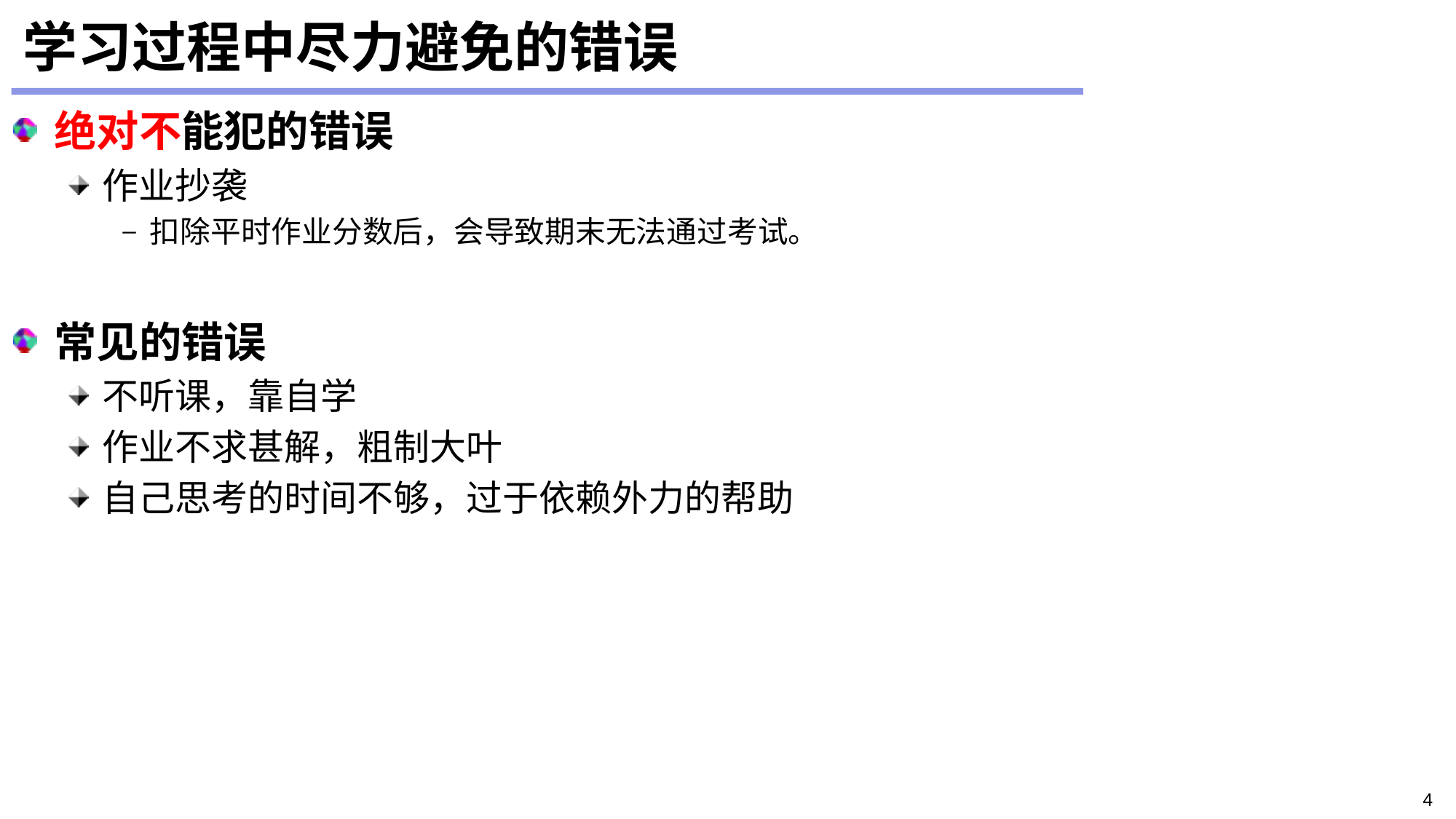

# 学习过程中尽力避免的错误
绝对不能犯的错误
作业抄袭
扣除平时作业分数后，会导致期末无法通过考试。

常见的错误
不听课，靠自学
作业不求甚解，粗制大叶
自己思考的时间不够，过于依赖外力的帮助
4